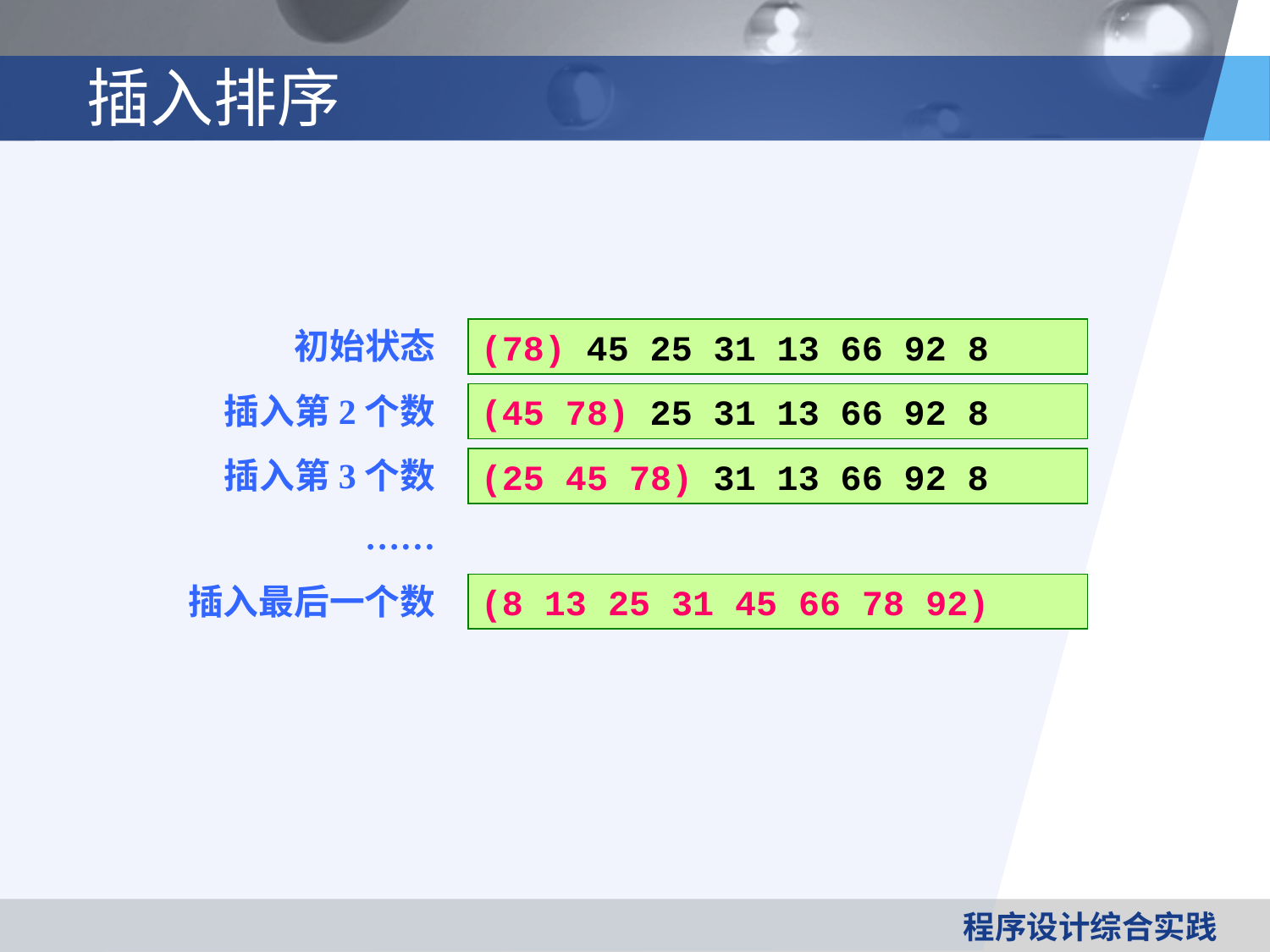

# 插入排序

初始状态
(78) 45 25 31 13 66 92 8
插入第2个数
(45 78) 25 31 13 66 92 8
插入第3个数
(25 45 78) 31 13 66 92 8
……
插入最后一个数
(8 13 25 31 45 66 78 92)